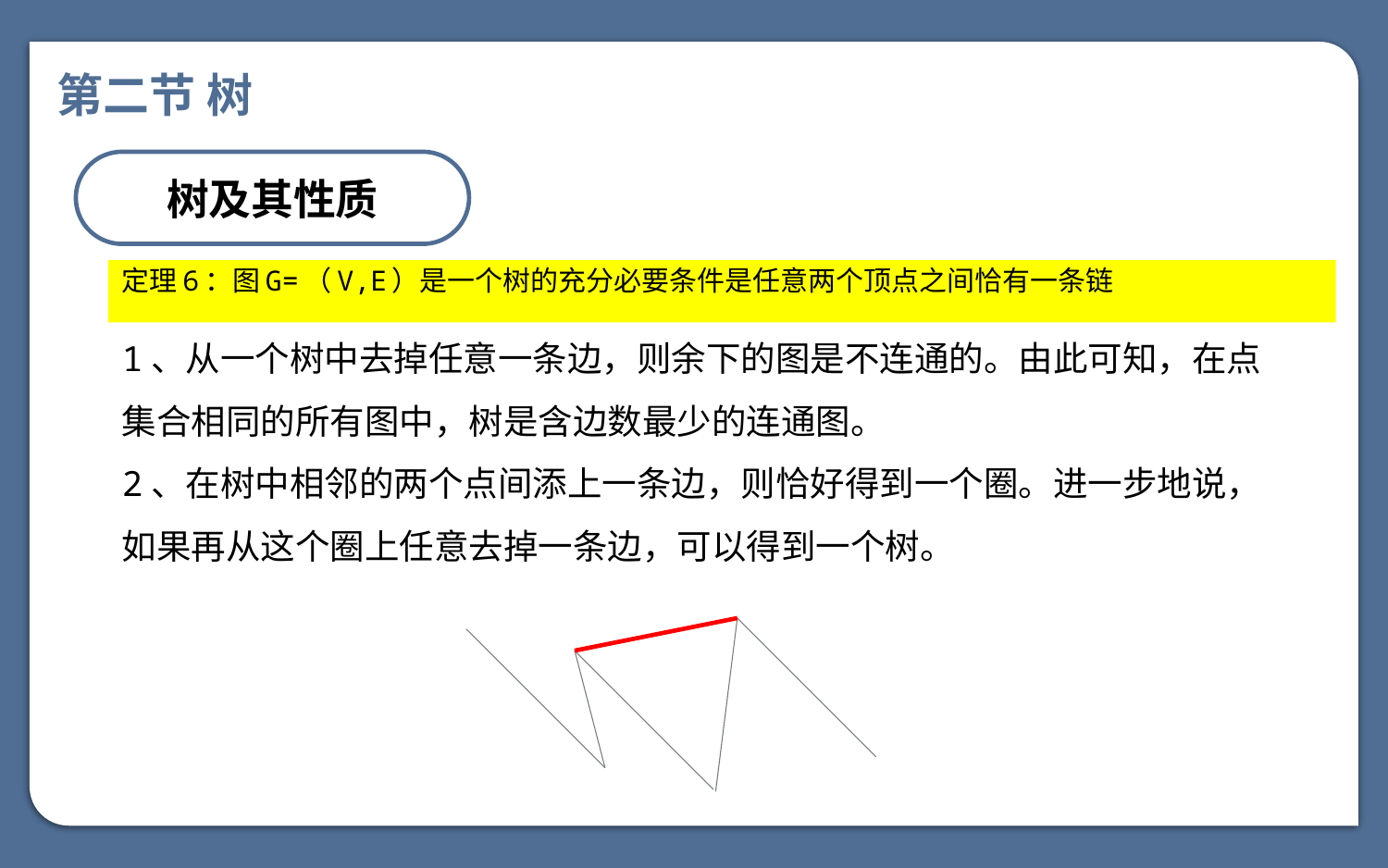

第二节 树
树及其性质
定理6：图G=（V,E）是一个树的充分必要条件是任意两个顶点之间恰有一条链
1、从一个树中去掉任意一条边，则余下的图是不连通的。由此可知，在点集合相同的所有图中，树是含边数最少的连通图。
2、在树中相邻的两个点间添上一条边，则恰好得到一个圈。进一步地说，如果再从这个圈上任意去掉一条边，可以得到一个树。